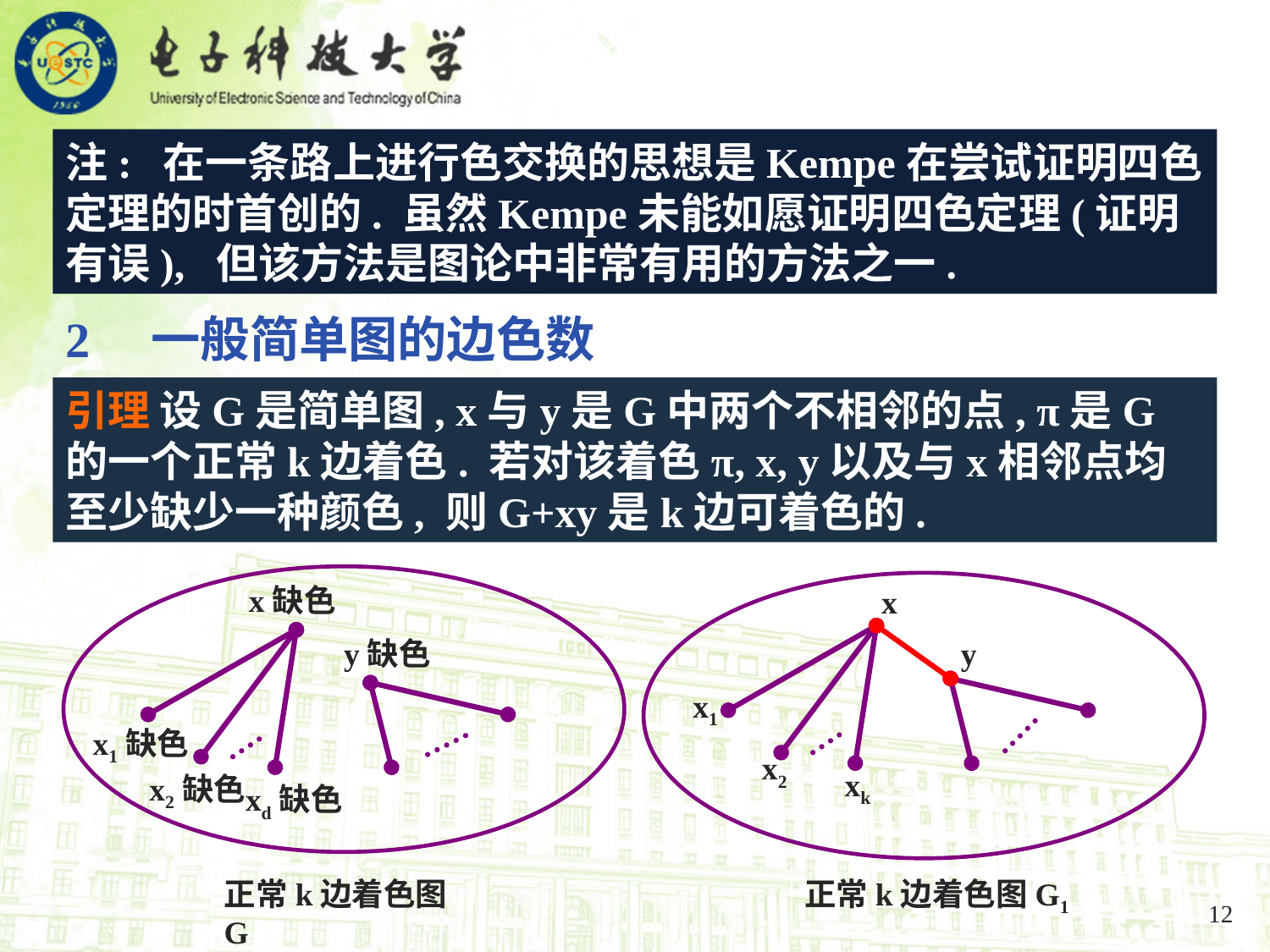

注:  在一条路上进行色交换的思想是Kempe在尝试证明四色定理的时首创的. 虽然Kempe未能如愿证明四色定理(证明有误),  但该方法是图论中非常有用的方法之一.
2    一般简单图的边色数
引理 设G是简单图, x与y是G中两个不相邻的点, π是G的一个正常k边着色. 若对该着色π, x, y以及与x相邻点均至少缺少一种颜色, 则G+xy是k边可着色的.

x缺色

x1缺色

x2缺色
xd缺色
正常k边着色图G
y缺色

x

y

x1

x2
xk
正常k边着色图G1

12